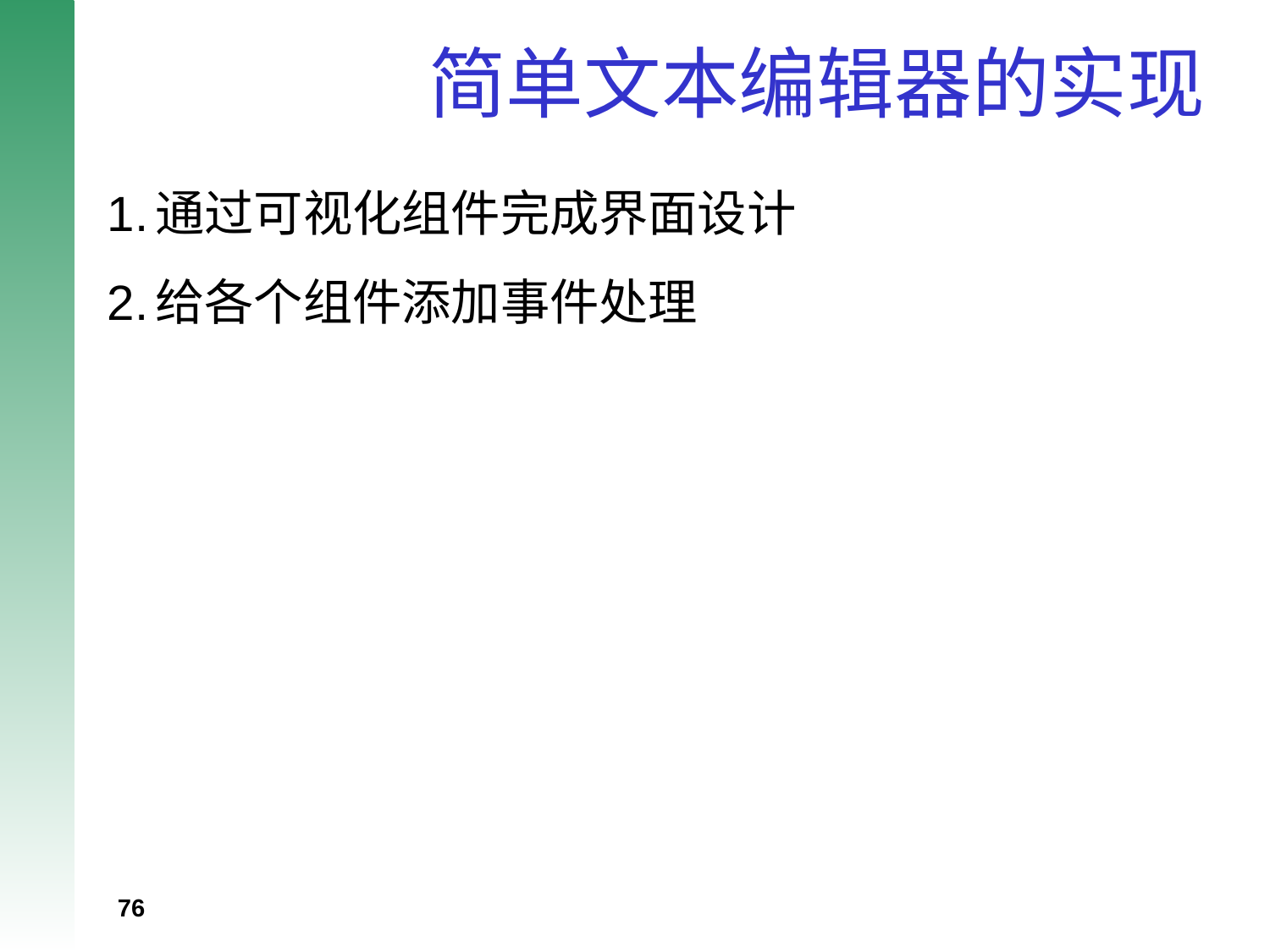

# 简单文本编辑器的实现
通过可视化组件完成界面设计
给各个组件添加事件处理
76